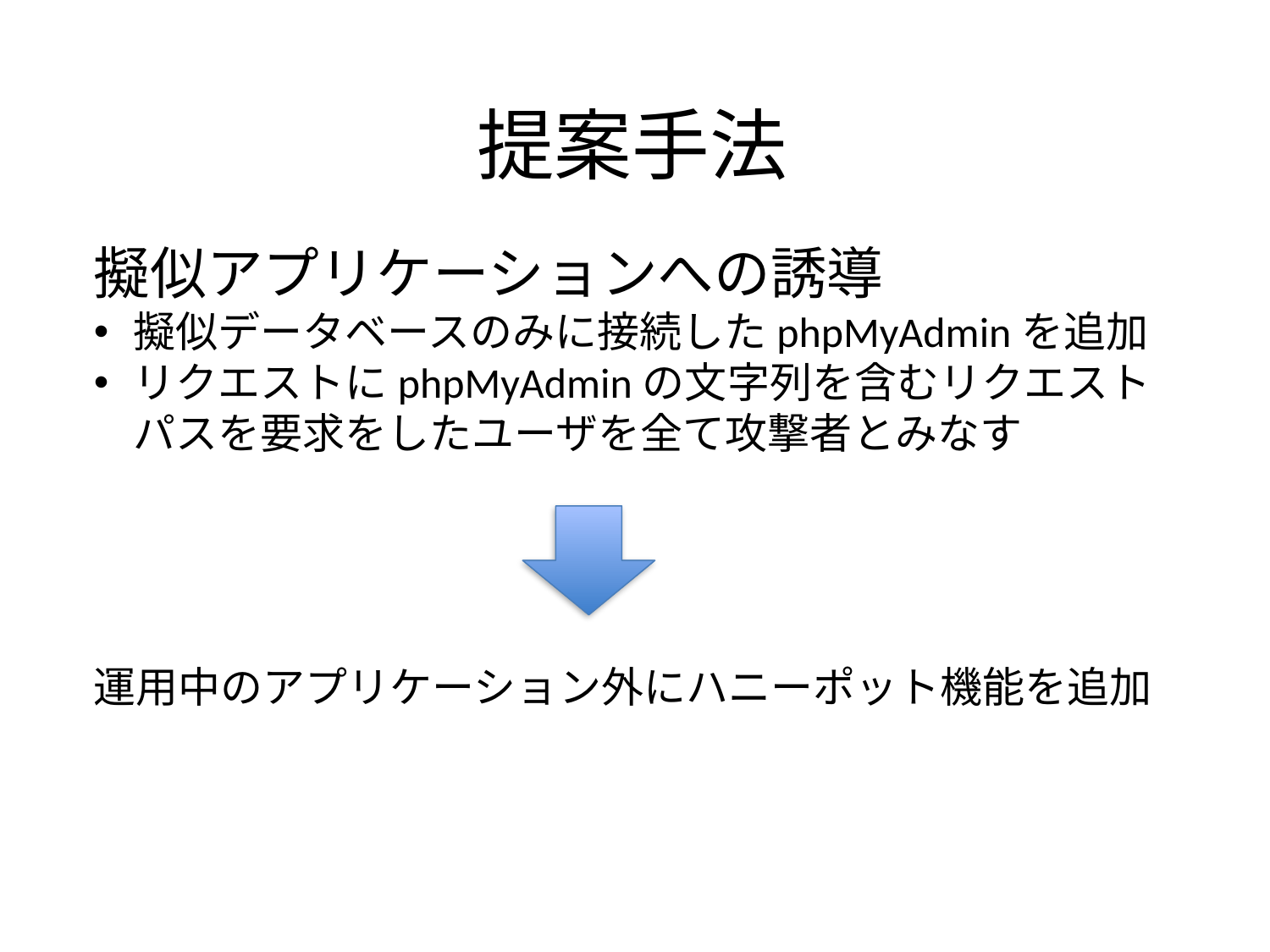

提案手法
擬似アプリケーションへの誘導
擬似データベースのみに接続したphpMyAdminを追加
リクエストにphpMyAdminの文字列を含むリクエストパスを要求をしたユーザを全て攻撃者とみなす

運用中のアプリケーション外にハニーポット機能を追加